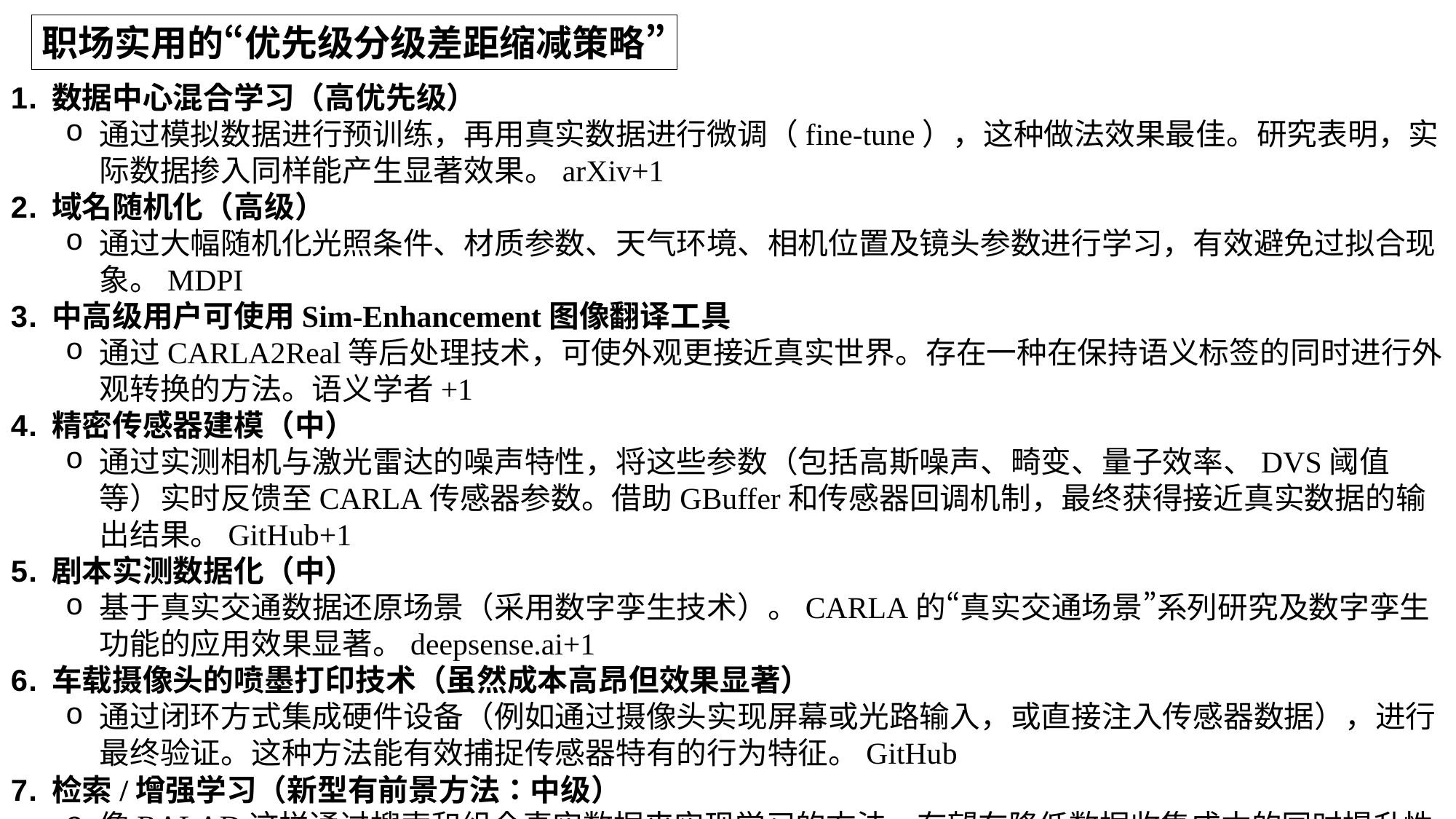

职场实用的“优先级分级差距缩减策略”
数据中心混合学习（高优先级）
通过模拟数据进行预训练，再用真实数据进行微调（fine-tune），这种做法效果最佳。研究表明，实际数据掺入同样能产生显著效果。arXiv+1
域名随机化（高级）
通过大幅随机化光照条件、材质参数、天气环境、相机位置及镜头参数进行学习，有效避免过拟合现象。MDPI
中高级用户可使用Sim-Enhancement图像翻译工具
通过CARLA2Real等后处理技术，可使外观更接近真实世界。存在一种在保持语义标签的同时进行外观转换的方法。语义学者+1
精密传感器建模（中）
通过实测相机与激光雷达的噪声特性，将这些参数（包括高斯噪声、畸变、量子效率、DVS阈值等）实时反馈至CARLA传感器参数。借助GBuffer和传感器回调机制，最终获得接近真实数据的输出结果。GitHub+1
剧本实测数据化（中）
基于真实交通数据还原场景（采用数字孪生技术）。CARLA的“真实交通场景”系列研究及数字孪生功能的应用效果显著。deepsense.ai+1
车载摄像头的喷墨打印技术（虽然成本高昂但效果显著）
通过闭环方式集成硬件设备（例如通过摄像头实现屏幕或光路输入，或直接注入传感器数据），进行最终验证。这种方法能有效捕捉传感器特有的行为特征。GitHub
检索/增强学习（新型有前景方法：中级）
像RALAD这样通过搜索和组合真实数据来实现学习的方法，有望在降低数据收集成本的同时提升性能。值得进行实验性研究。arXiv